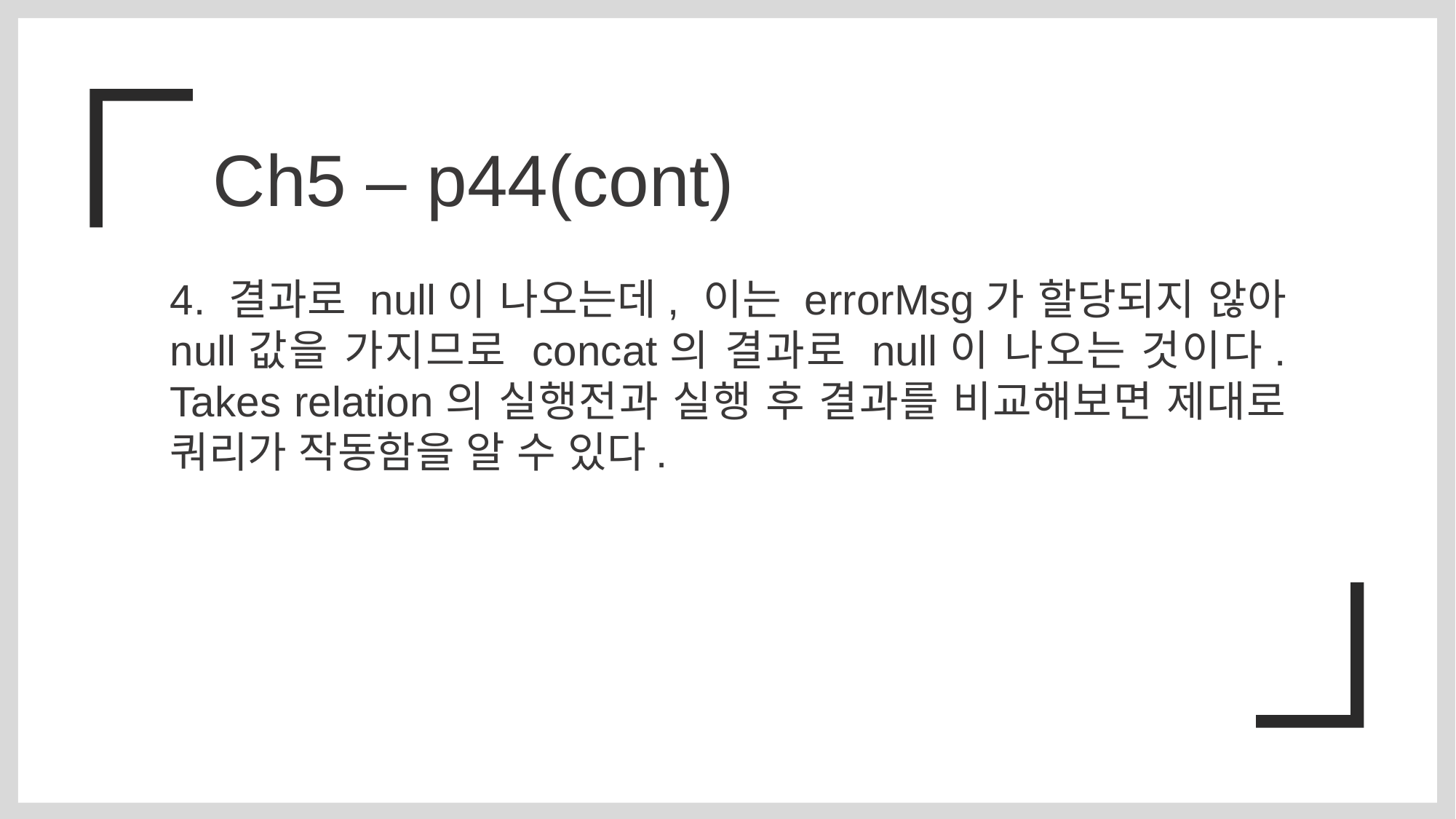

Ch5 – p44(cont)
4. 결과로 null이 나오는데, 이는 errorMsg가 할당되지 않아 null값을 가지므로 concat의 결과로 null이 나오는 것이다. Takes relation의 실행전과 실행 후 결과를 비교해보면 제대로 쿼리가 작동함을 알 수 있다.